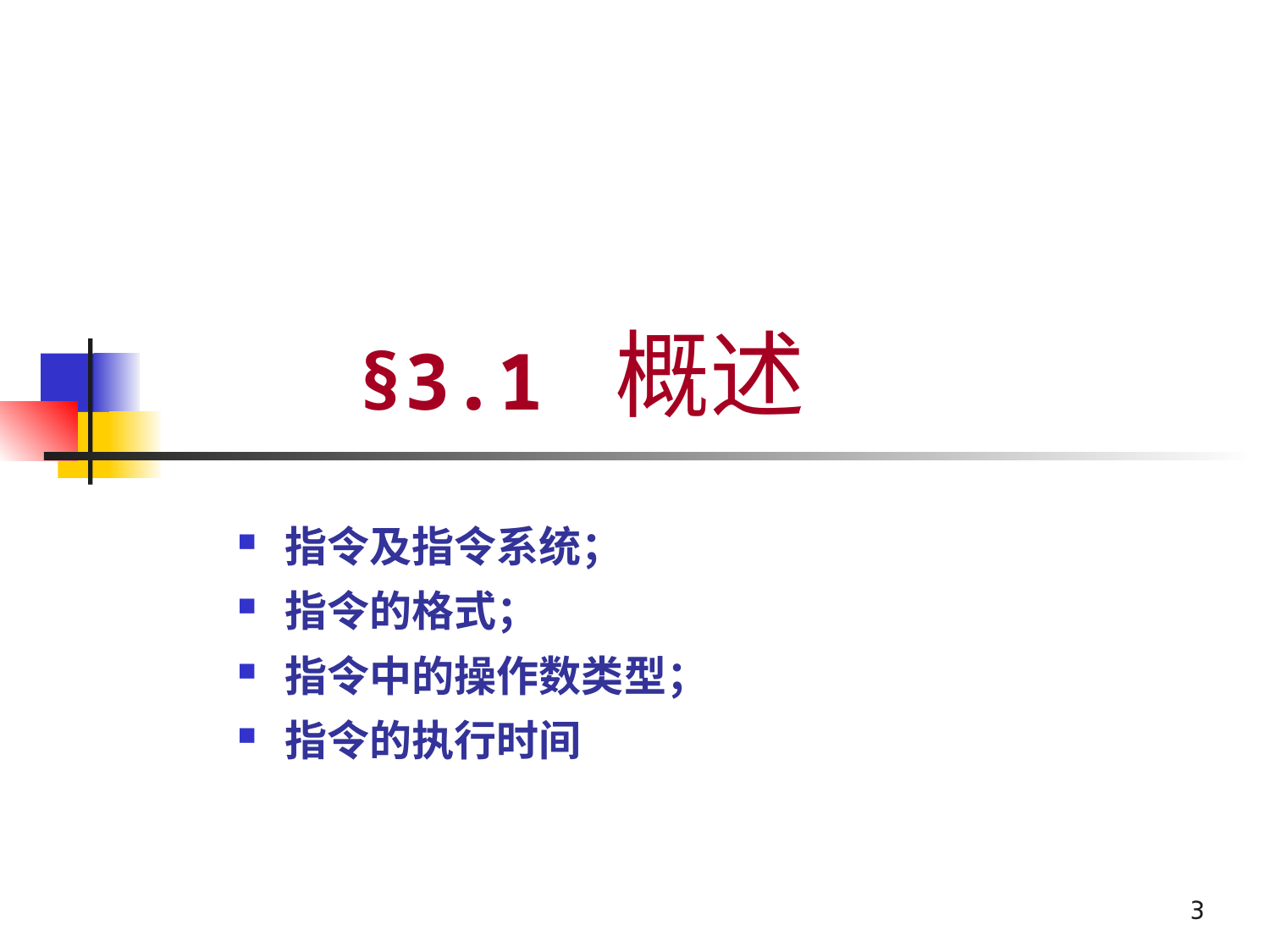

# §3.1 概述
指令及指令系统；
指令的格式；
指令中的操作数类型；
指令的执行时间
3